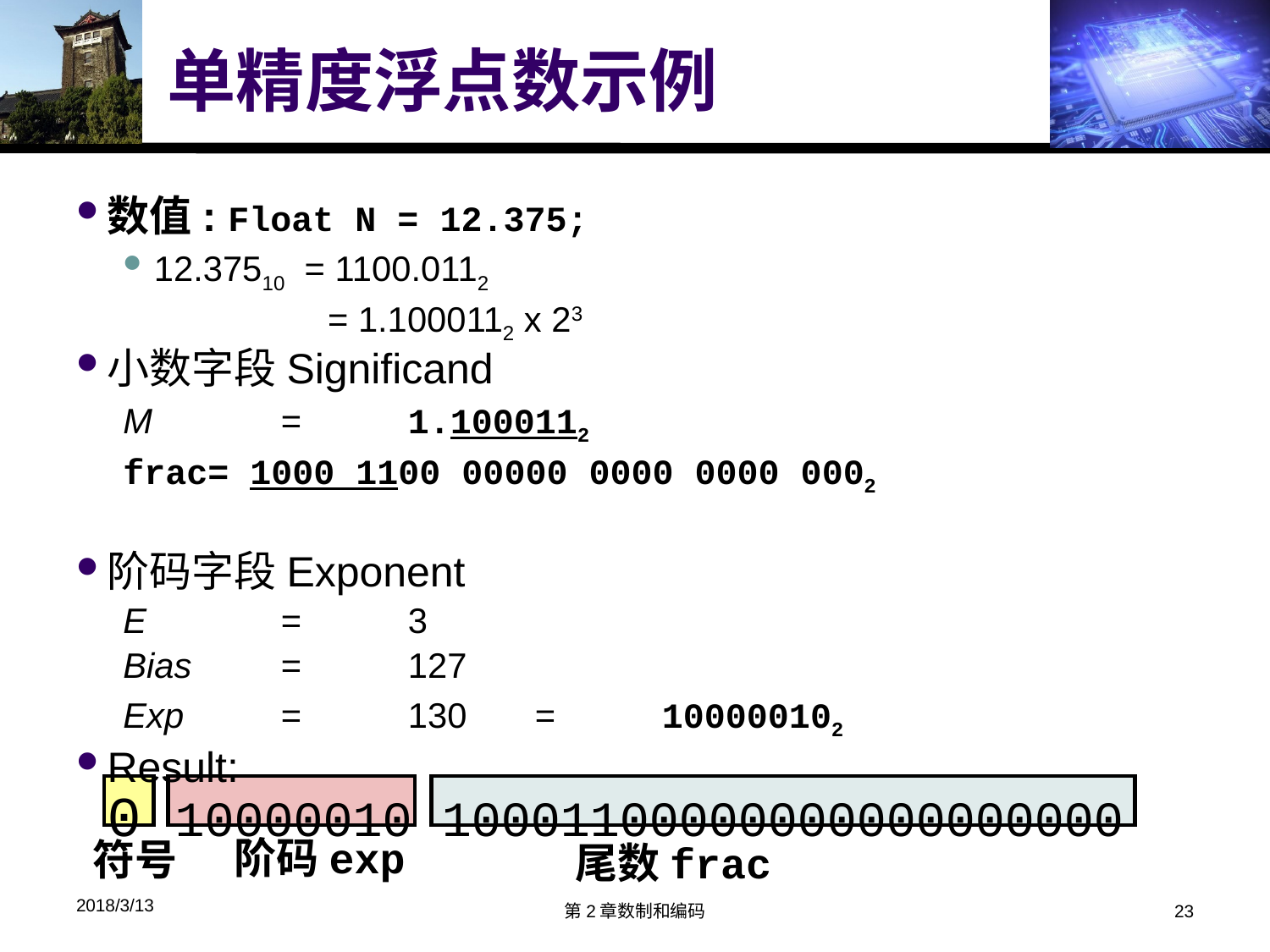

# 单精度浮点数示例
数值: Float N = 12.375;
12.37510  = 1100.0112
                     = 1.1000112 x 23
小数字段Significand
M 	= 	1.1000112
frac= 1000 1100 00000 0000 0000 0002

阶码字段Exponent
E	 	= 	3
Bias 	= 	127
Exp 	= 	130 	=	100000102
Result:
0 10000010 10001100000000000000000

阶码exp
符号
尾数frac
2018/3/13
第2章数制和编码
23